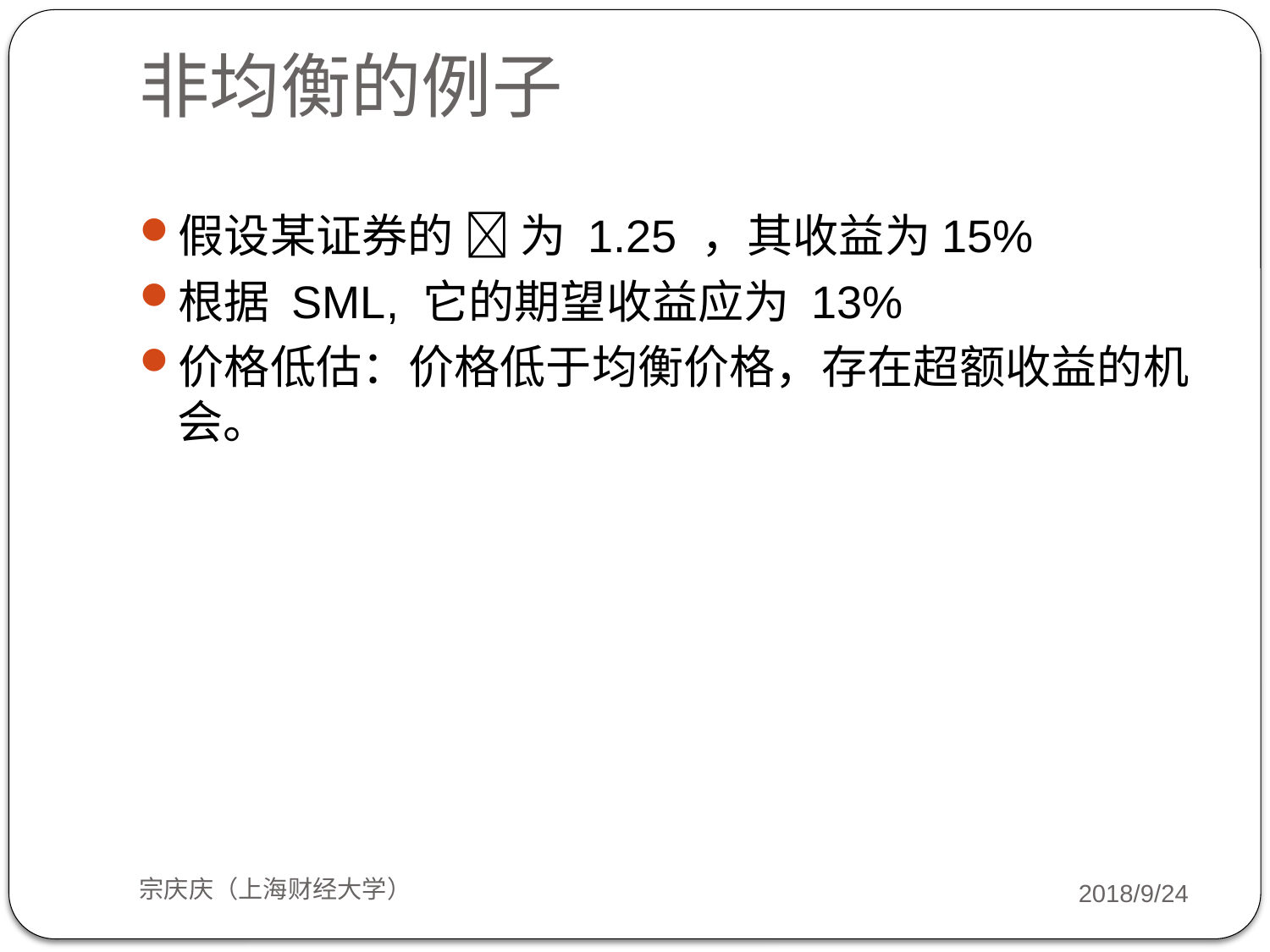

# 非均衡的例子
假设某证券的 β 为 1.25 ，其收益为15%
根据 SML, 它的期望收益应为 13%
价格低估：价格低于均衡价格，存在超额收益的机会。
宗庆庆（上海财经大学）
2018/9/24